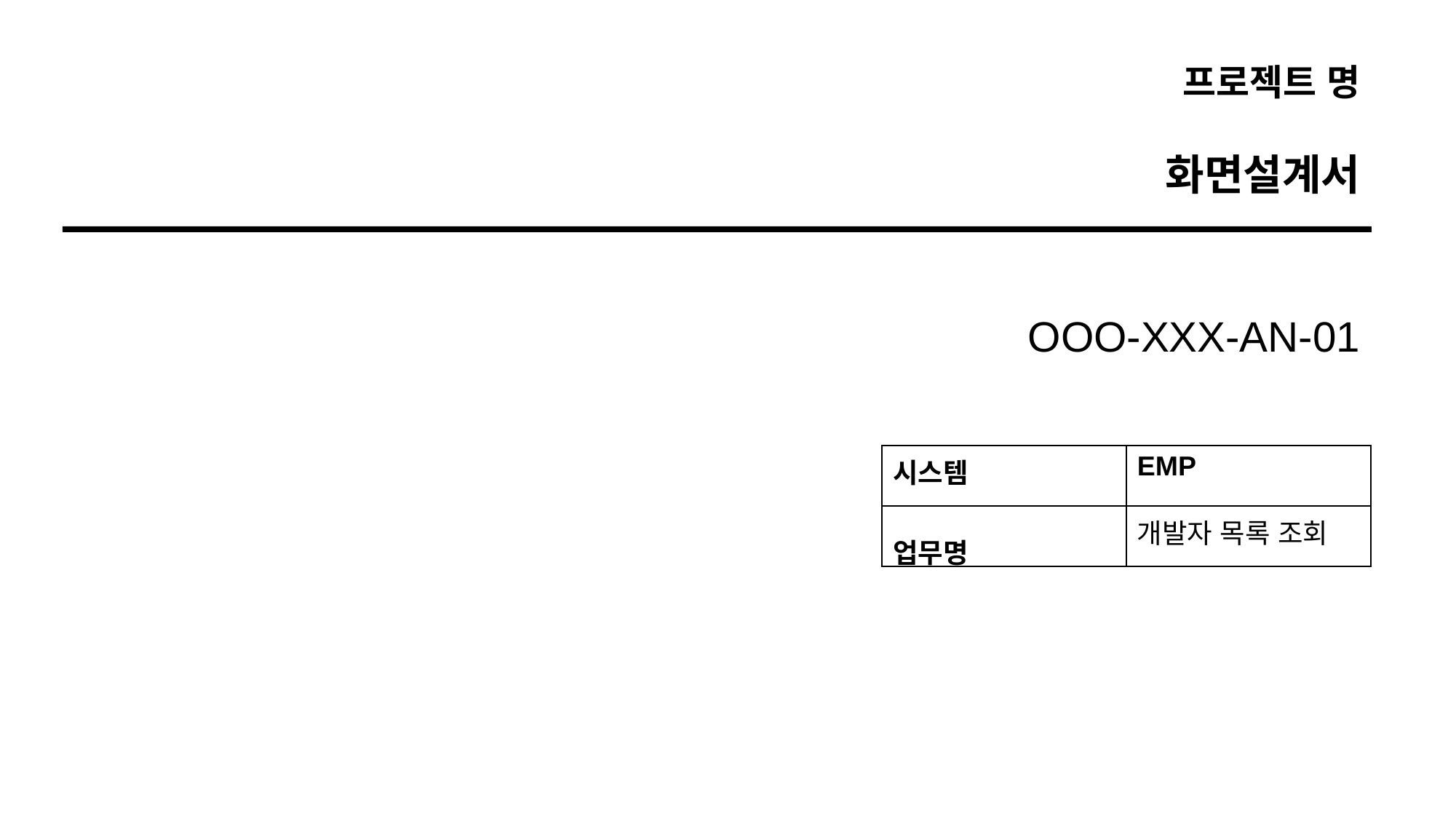

프로젝트 명
화면설계서

OOO-XXX-AN-01
| 시스템 | EMP |
| --- | --- |
| 업무명 | 개발자 목록 조회 |